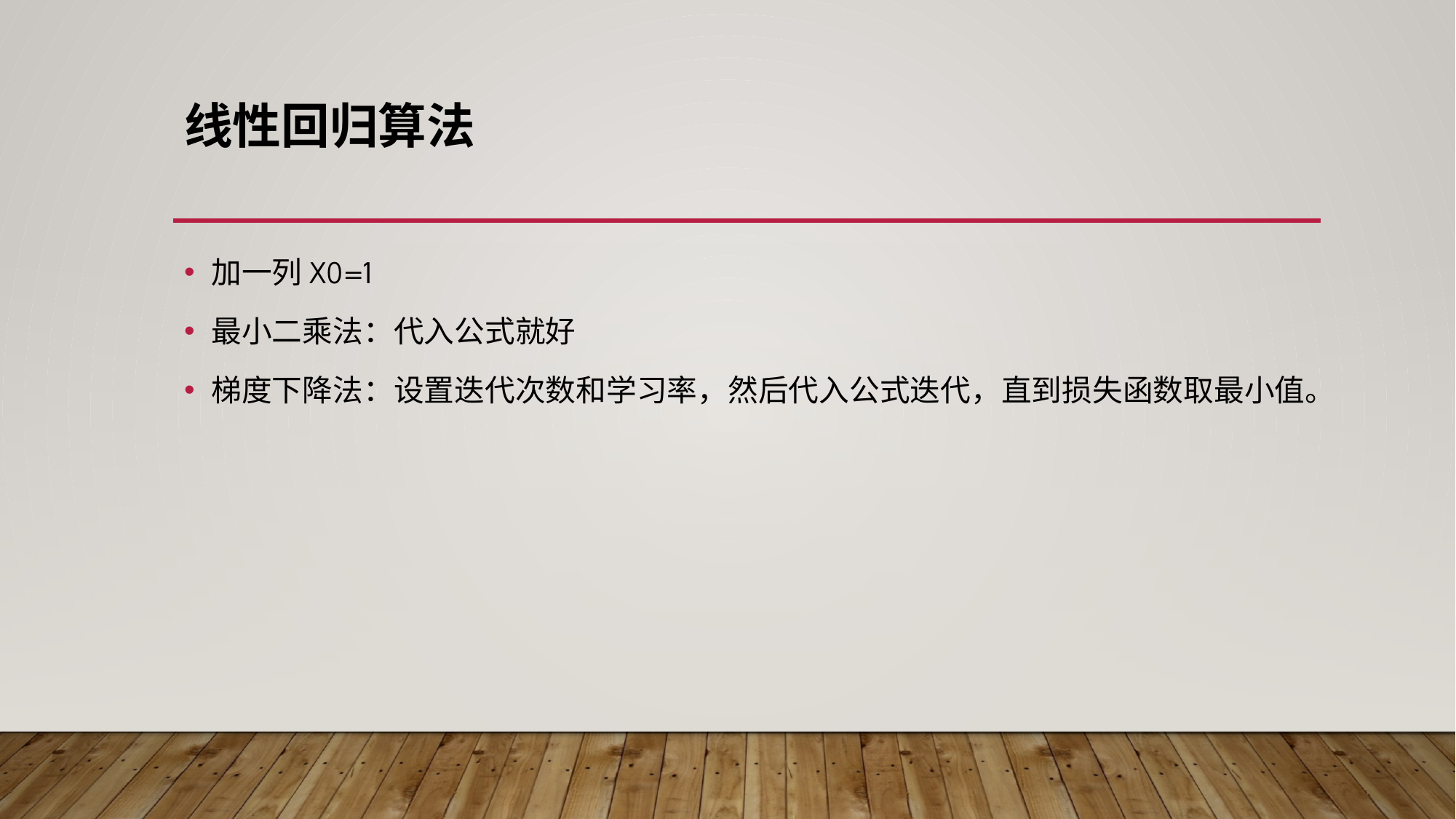

# 线性回归算法
加一列X0=1
最小二乘法：代入公式就好
梯度下降法：设置迭代次数和学习率，然后代入公式迭代，直到损失函数取最小值。